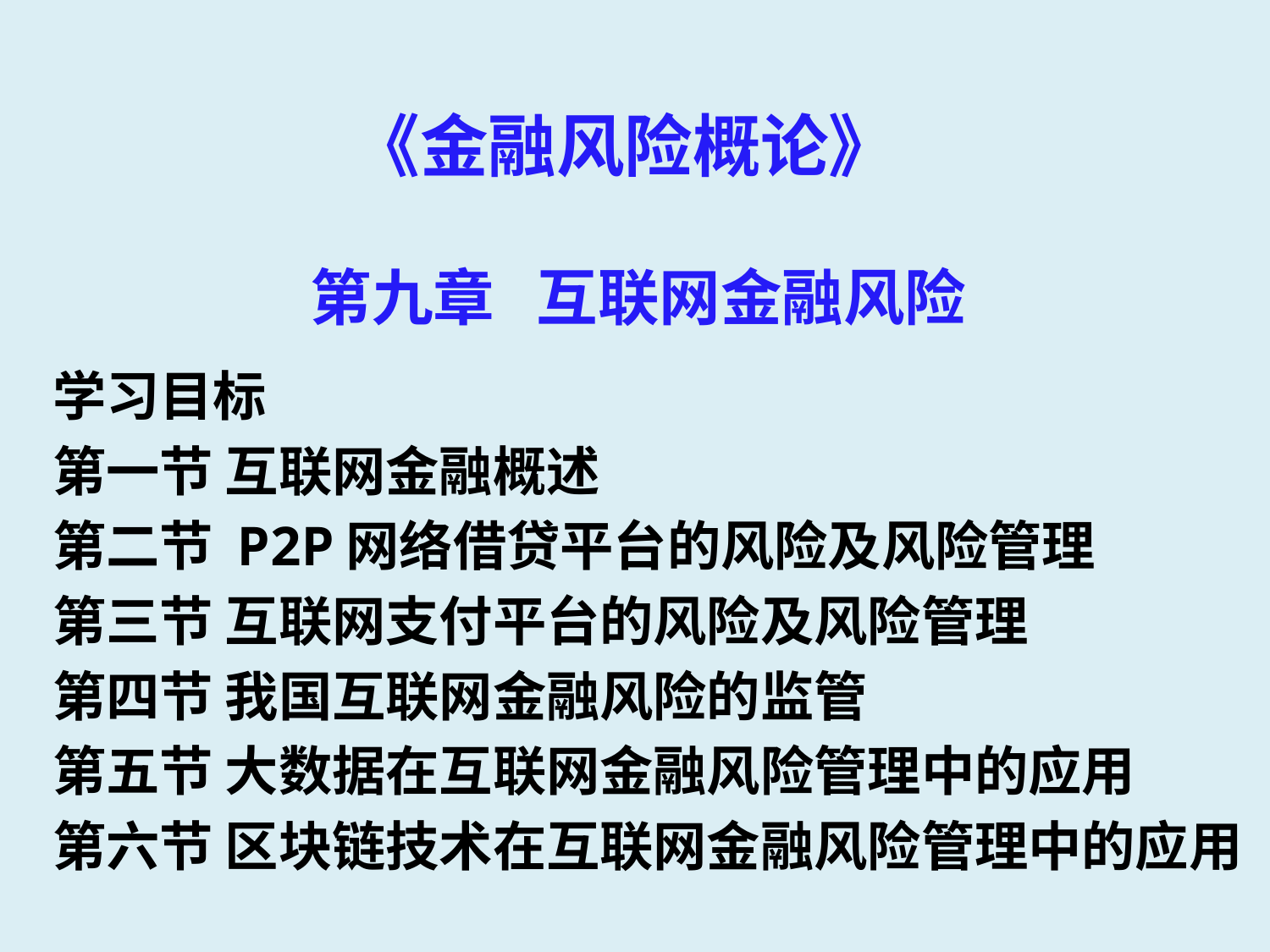

# 《金融风险概论》 第九章   互联网金融风险
学习目标
第一节 互联网金融概述
第二节 P2P网络借贷平台的风险及风险管理
第三节 互联网支付平台的风险及风险管理
第四节 我国互联网金融风险的监管
第五节 大数据在互联网金融风险管理中的应用
第六节 区块链技术在互联网金融风险管理中的应用
1